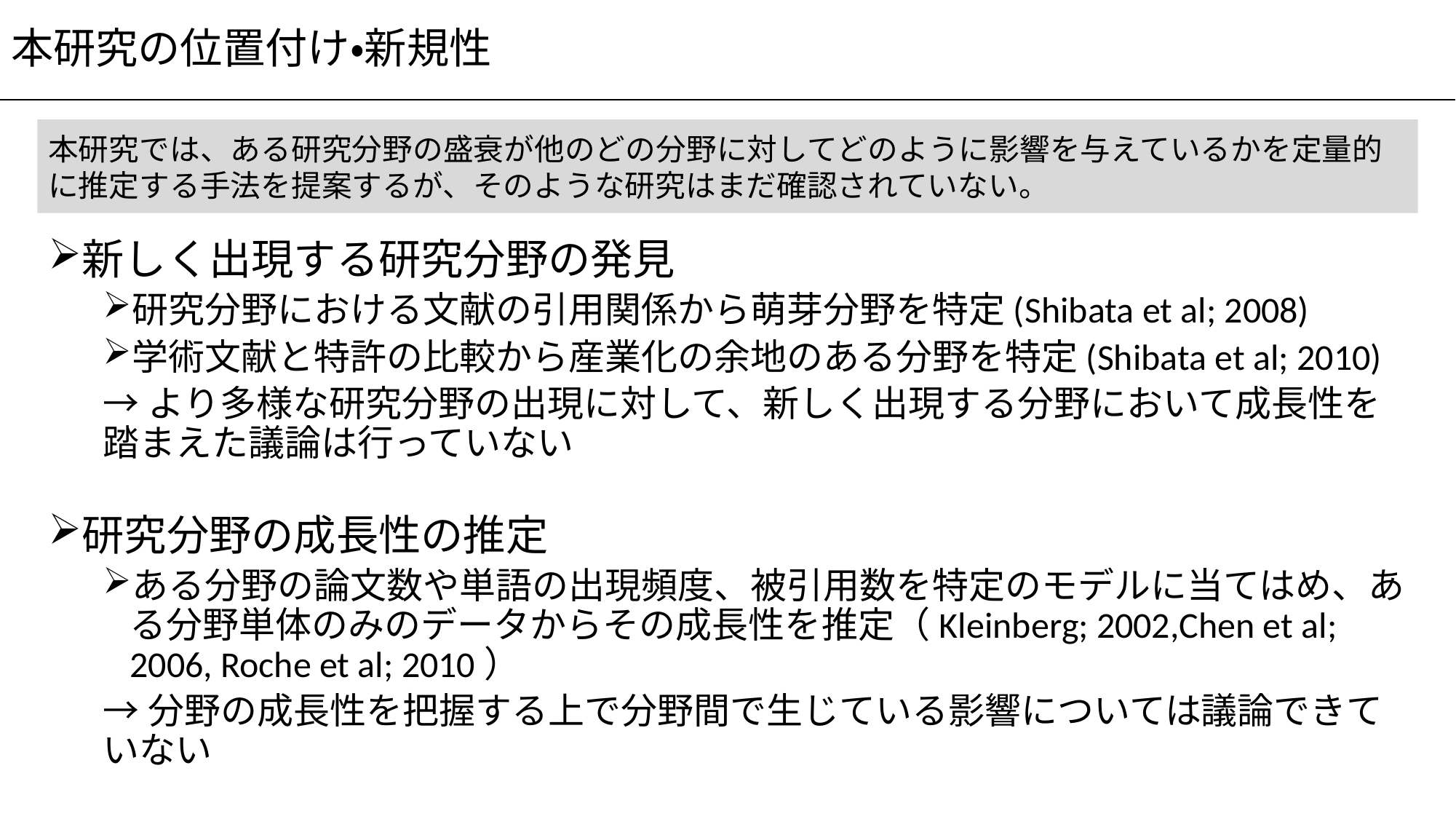

# 本研究の位置付け・新規性
本研究では、ある研究分野の盛衰が他のどの分野に対してどのように影響を与えているかを定量的に推定する手法を提案するが、そのような研究はまだ確認されていない。
新しく出現する研究分野の発見
研究分野における文献の引用関係から萌芽分野を特定(Shibata et al; 2008)
学術文献と特許の比較から産業化の余地のある分野を特定(Shibata et al; 2010)
→より多様な研究分野の出現に対して、新しく出現する分野において成長性を踏まえた議論は行っていない

研究分野の成長性の推定
ある分野の論文数や単語の出現頻度、被引用数を特定のモデルに当てはめ、ある分野単体のみのデータからその成長性を推定（Kleinberg; 2002,Chen et al; 2006, Roche et al; 2010）
→分野の成長性を把握する上で分野間で生じている影響については議論できていない